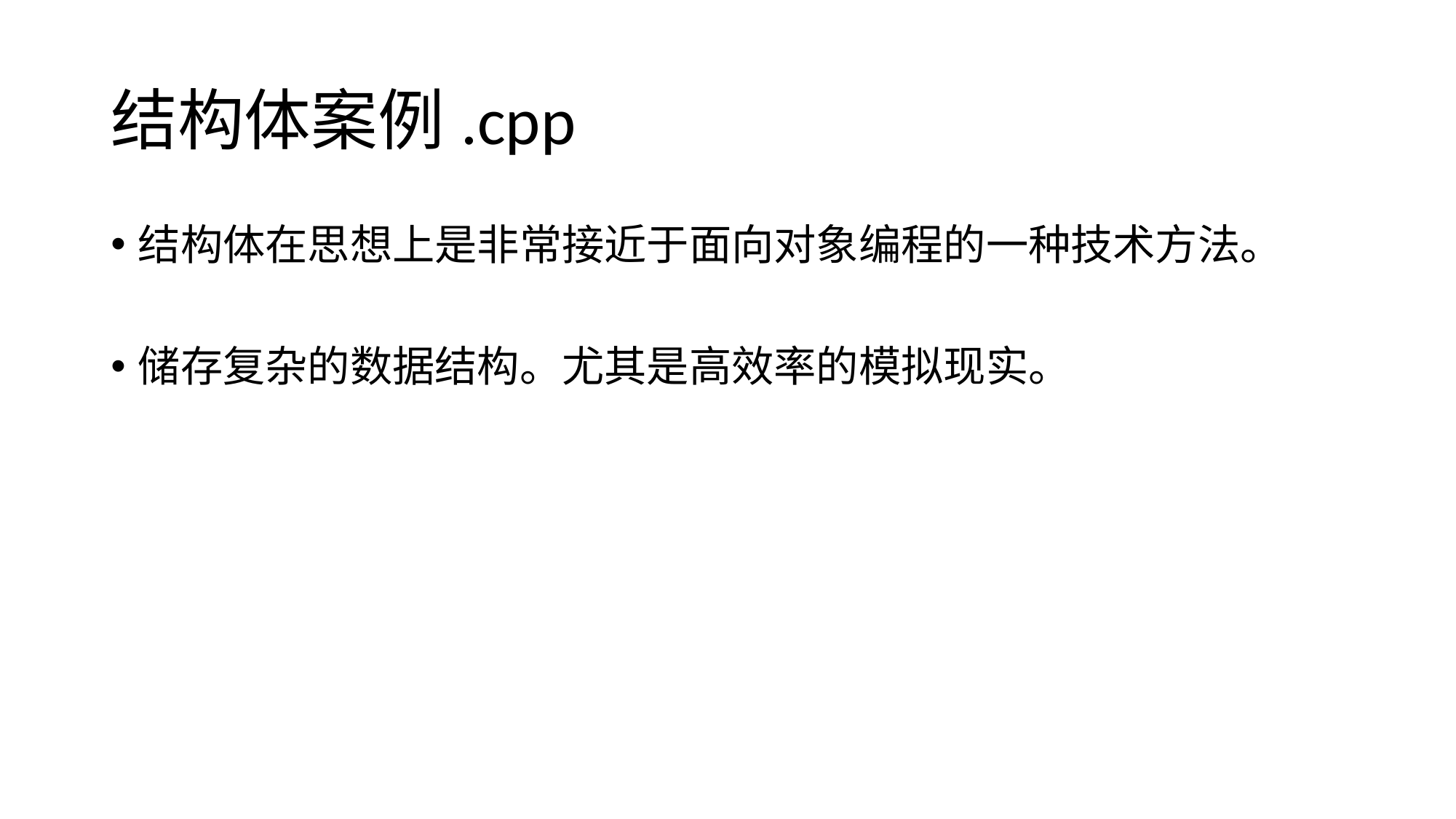

# 结构体案例.cpp
结构体在思想上是非常接近于面向对象编程的一种技术方法。

储存复杂的数据结构。尤其是高效率的模拟现实。